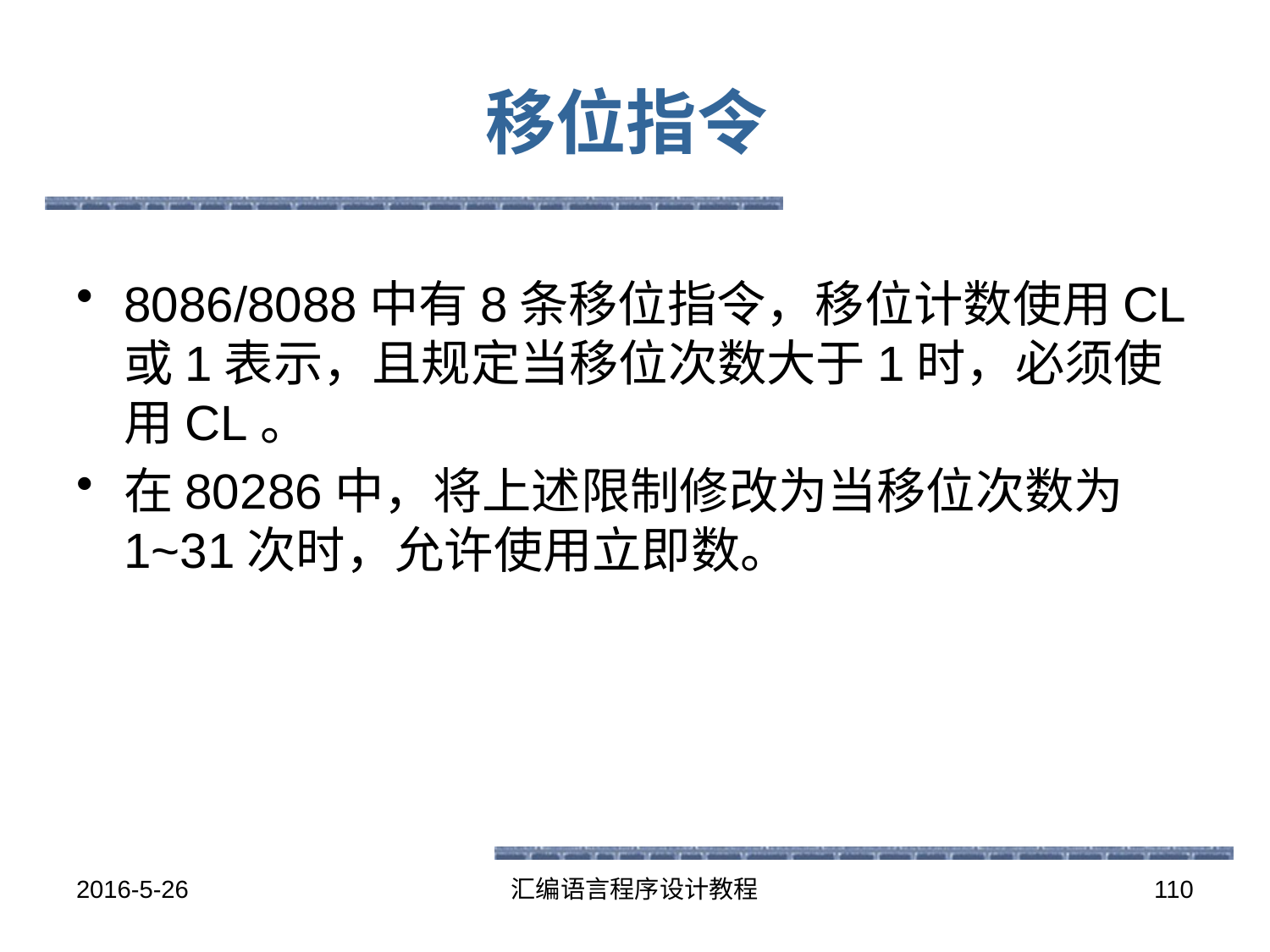

# 移位指令
8086/8088中有8条移位指令，移位计数使用CL或1表示，且规定当移位次数大于1时，必须使用CL。
在80286中，将上述限制修改为当移位次数为1~31次时，允许使用立即数。
2016-5-26
汇编语言程序设计教程
110